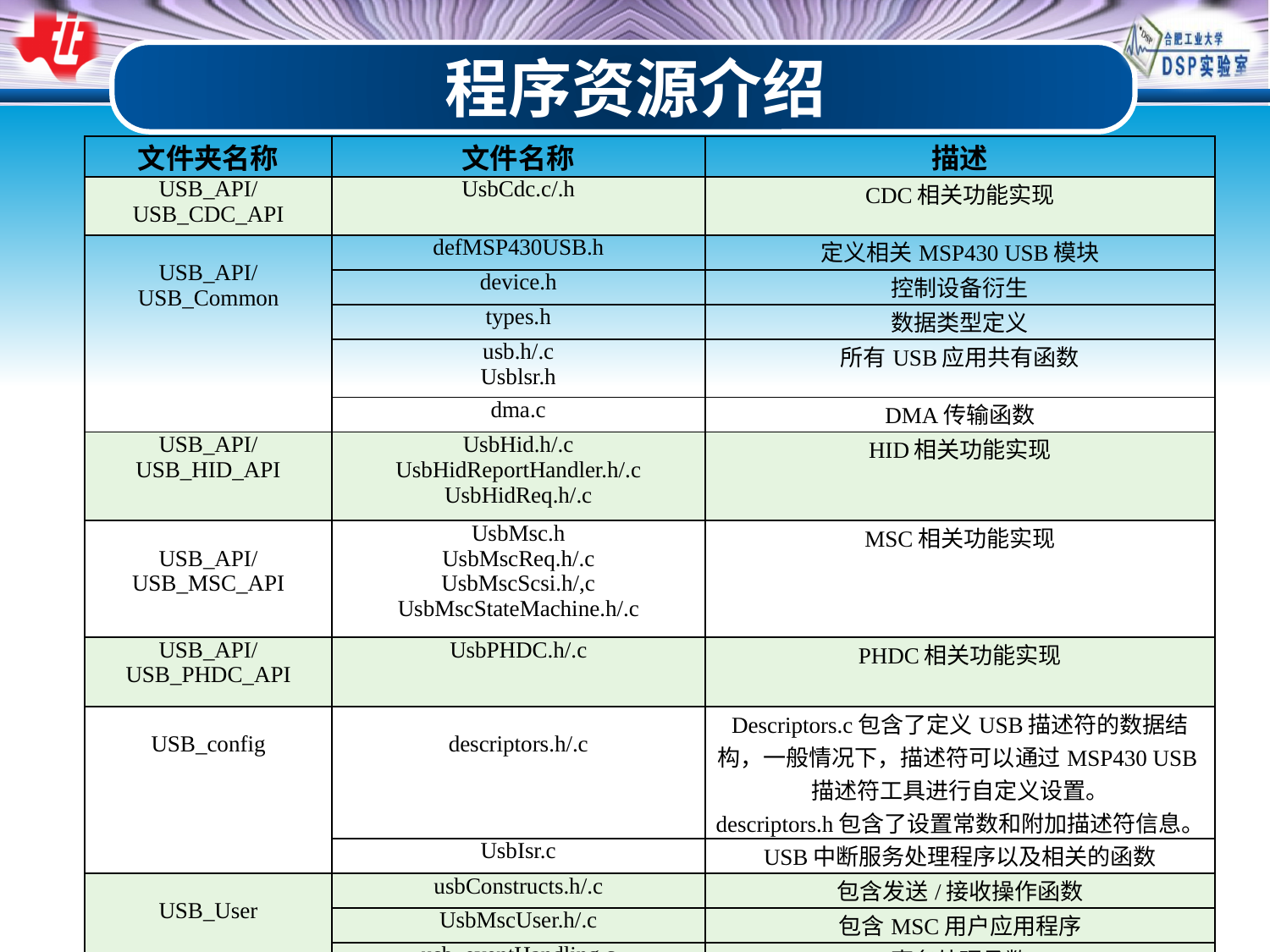

程序资源介绍
| 文件夹名称 | 文件名称 | 描述 |
| --- | --- | --- |
| USB\_API/ USB\_CDC\_API | UsbCdc.c/.h | CDC相关功能实现 |
| USB\_API/ USB\_Common | defMSP430USB.h | 定义相关MSP430 USB模块 |
|  | device.h | 控制设备衍生 |
|  | types.h | 数据类型定义 |
|  | usb.h/.c Usblsr.h | 所有USB应用共有函数 |
|  | dma.c | DMA传输函数 |
| USB\_API/ USB\_HID\_API | UsbHid.h/.c UsbHidReportHandler.h/.c UsbHidReq.h/.c | HID相关功能实现 |
| USB\_API/ USB\_MSC\_API | UsbMsc.h UsbMscReq.h/.c UsbMscScsi.h/,c UsbMscStateMachine.h/.c | MSC相关功能实现 |
| USB\_API/ USB\_PHDC\_API | UsbPHDC.h/.c | PHDC相关功能实现 |
| USB\_config | descriptors.h/.c | Descriptors.c包含了定义USB描述符的数据结构，一般情况下，描述符可以通过MSP430 USB描述符工具进行自定义设置。 descriptors.h包含了设置常数和附加描述符信息。 |
|  | UsbIsr.c | USB中断服务处理程序以及相关的函数 |
| USB\_User | usbConstructs.h/.c | 包含发送/接收操作函数 |
|  | UsbMscUser.h/.c | 包含MSC用户应用程序 |
|  | usb\_eventHandling.c | 事务处理函数 |